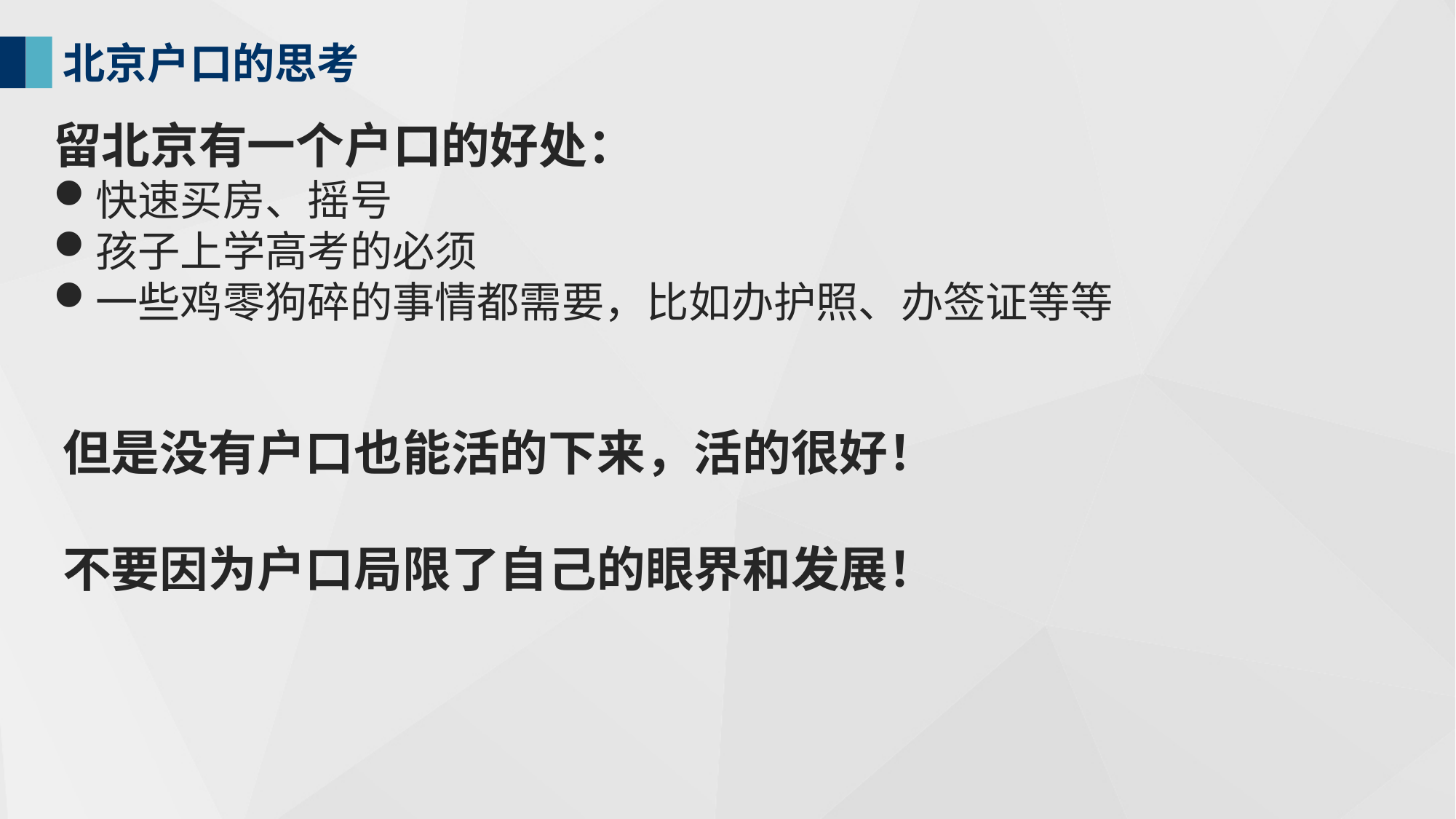

北京户口的思考

留北京有一个户口的好处：
快速买房、摇号
孩子上学高考的必须
一些鸡零狗碎的事情都需要，比如办护照、办签证等等

但是没有户口也能活的下来，活的很好！

不要因为户口局限了自己的眼界和发展！

24